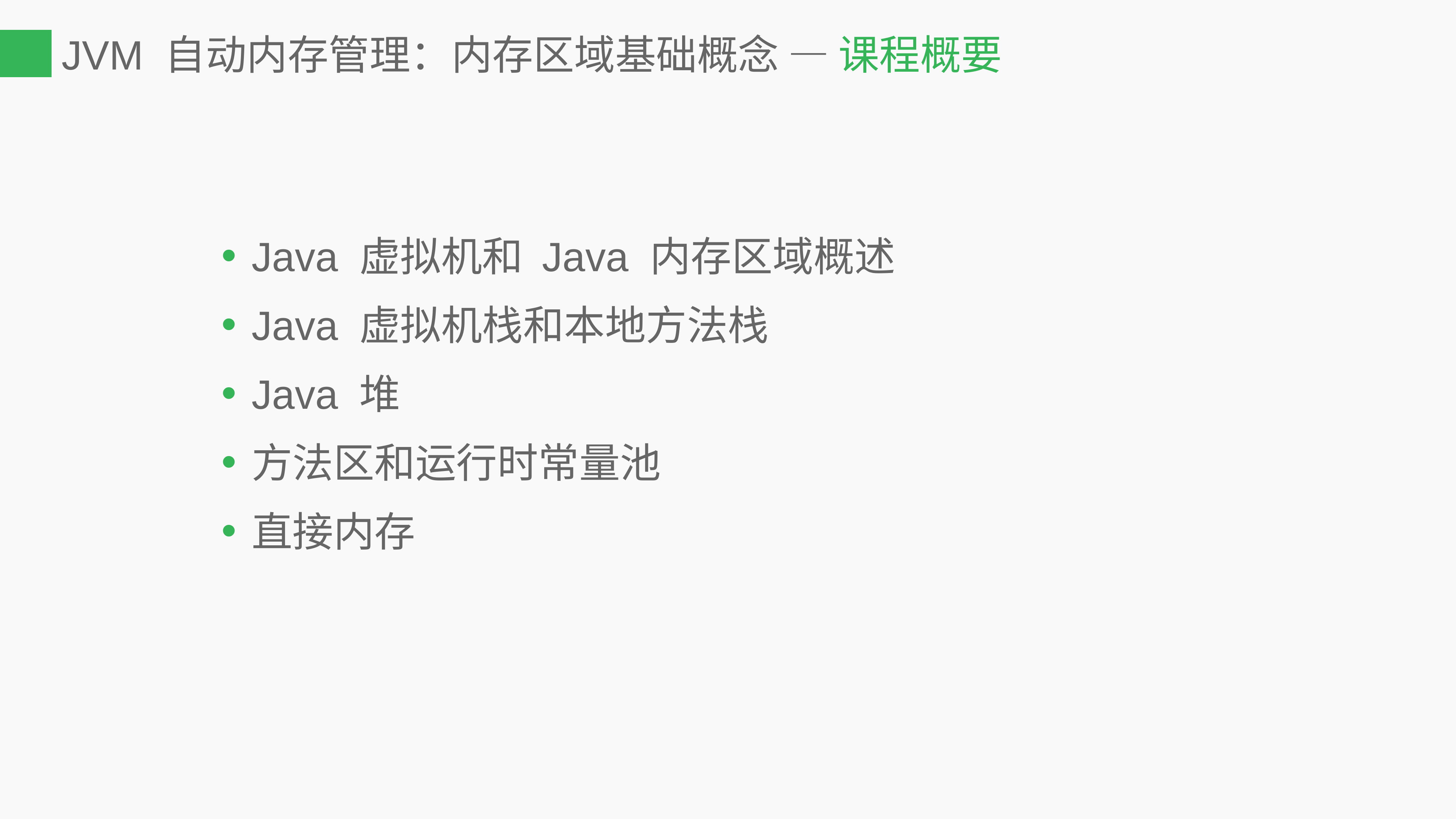

# JVM 自动内存管理：内存区域基础概念 — 课程概要
Java 虚拟机和 Java 内存区域概述
Java 虚拟机栈和本地方法栈
Java 堆
方法区和运行时常量池
直接内存